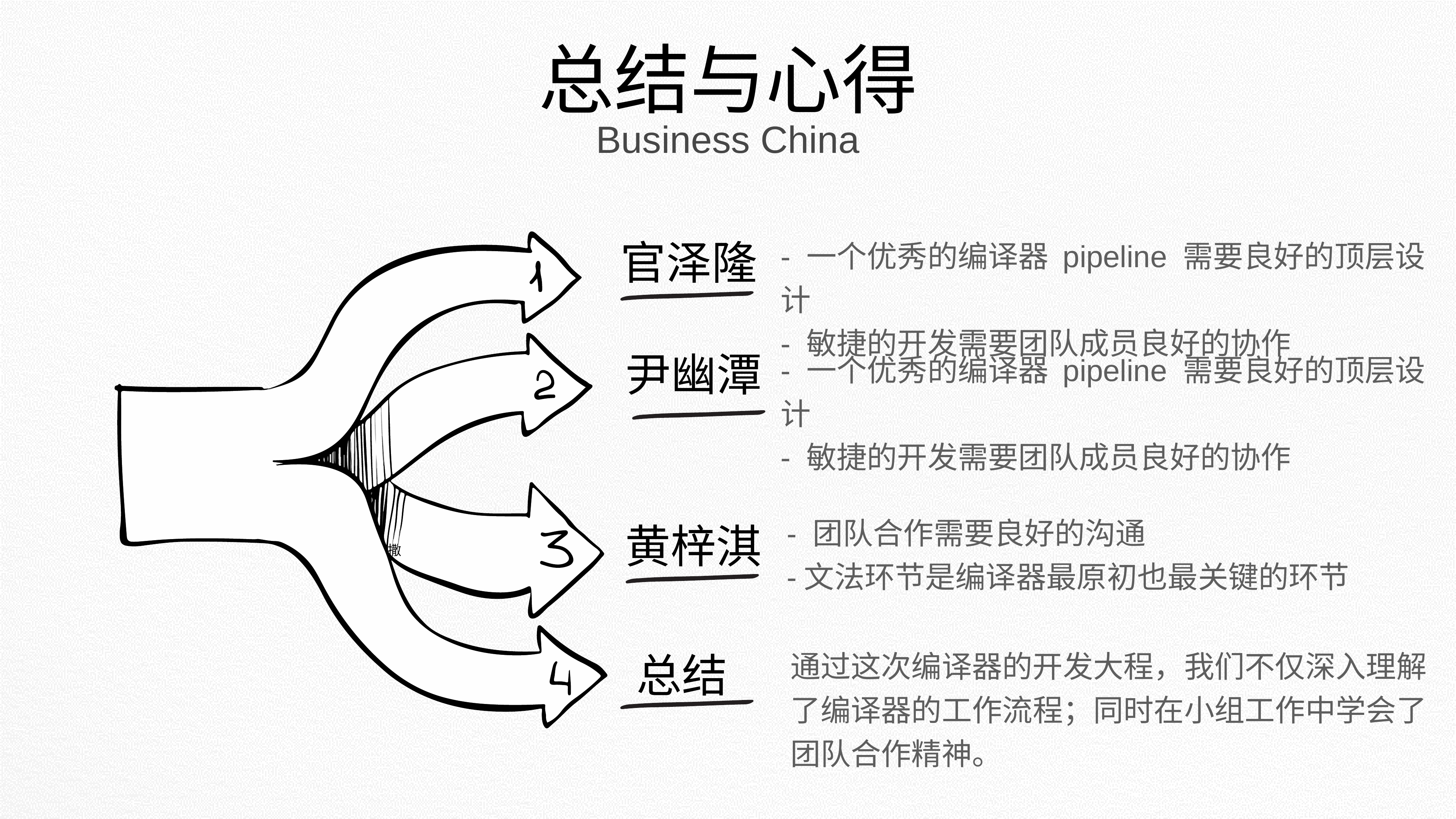

总结与心得
Business China
- 一个优秀的编译器 pipeline 需要良好的顶层设计
- 敏捷的开发需要团队成员良好的协作
官泽隆

撒

- 一个优秀的编译器 pipeline 需要良好的顶层设计
- 敏捷的开发需要团队成员良好的协作
尹幽潭

- 团队合作需要良好的沟通
-文法环节是编译器最原初也最关键的环节
黄梓淇

通过这次编译器的开发大程，我们不仅深入理解了编译器的工作流程；同时在小组工作中学会了团队合作精神。
总结